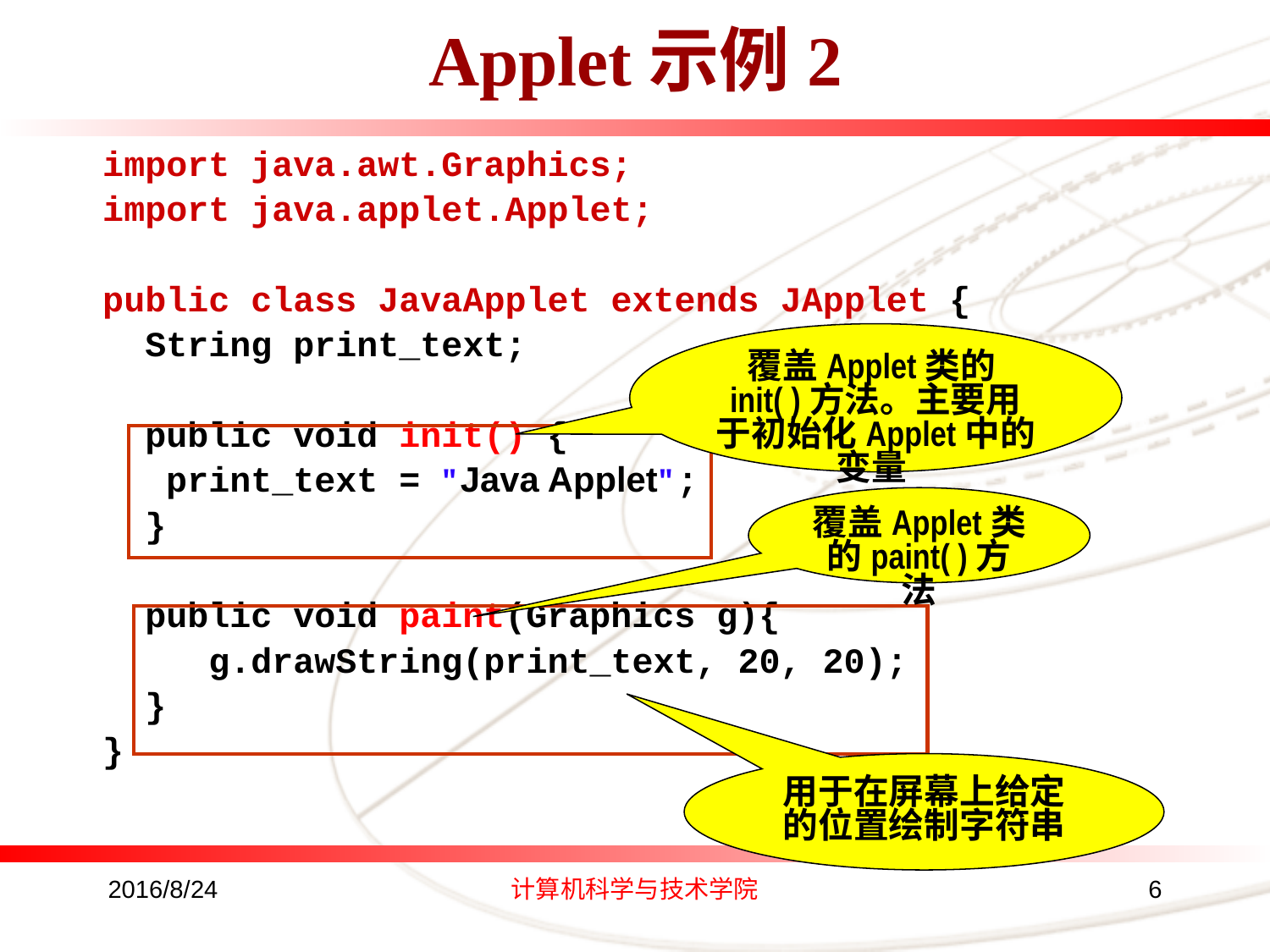

# Applet示例2
import java.awt.Graphics;
import java.applet.Applet;

public class JavaApplet extends JApplet {
  String print_text;

  public void init() {
   print_text = "Java Applet";
  }

  public void paint(Graphics g){
     g.drawString(print_text, 20, 20);
  }
}
覆盖Applet类的init( )方法。主要用于初始化Applet中的变量

覆盖Applet类的paint( )方法

用于在屏幕上给定的位置绘制字符串
2016/8/24
计算机科学与技术学院
6